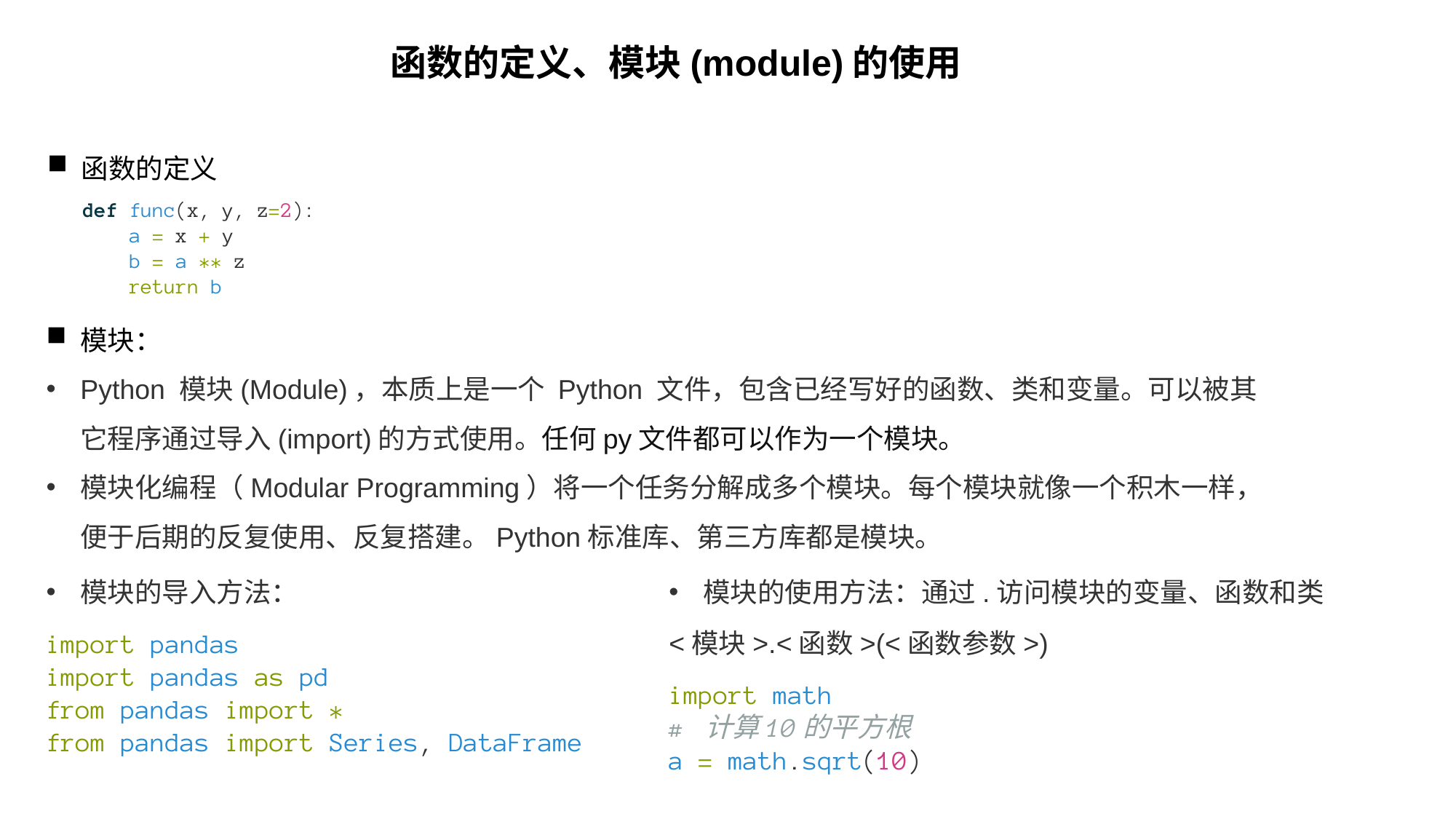

函数的定义、模块(module)的使用
函数的定义
def func(x, y, z=2):
    a = x + y
    b = a ** z
    return b

模块：
Python 模块(Module)，本质上是一个 Python 文件，包含已经写好的函数、类和变量。可以被其它程序通过导入(import)的方式使用。任何py文件都可以作为一个模块。
模块化编程（Modular Programming）将一个任务分解成多个模块。每个模块就像一个积木一样，便于后期的反复使用、反复搭建。Python标准库、第三方库都是模块。

模块的导入方法：
import pandas
import pandas as pd
from pandas import *
from pandas import Series, DataFrame
模块的使用方法：通过.访问模块的变量、函数和类
<模块>.<函数>(<函数参数>)
import math
# 计算10的平方根
a = math.sqrt(10)